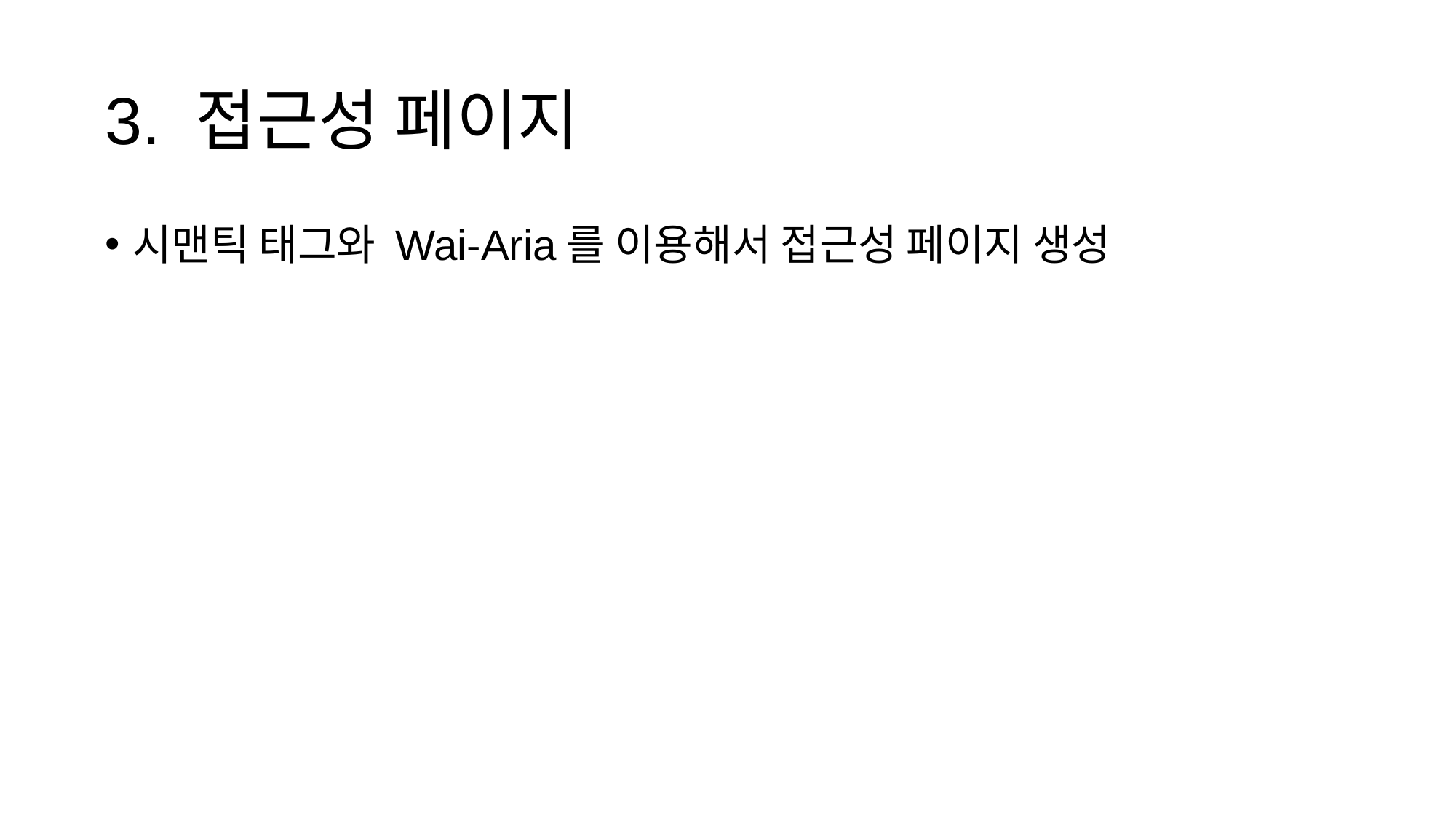

# 3. 접근성 페이지
시맨틱 태그와 Wai-Aria를 이용해서 접근성 페이지 생성